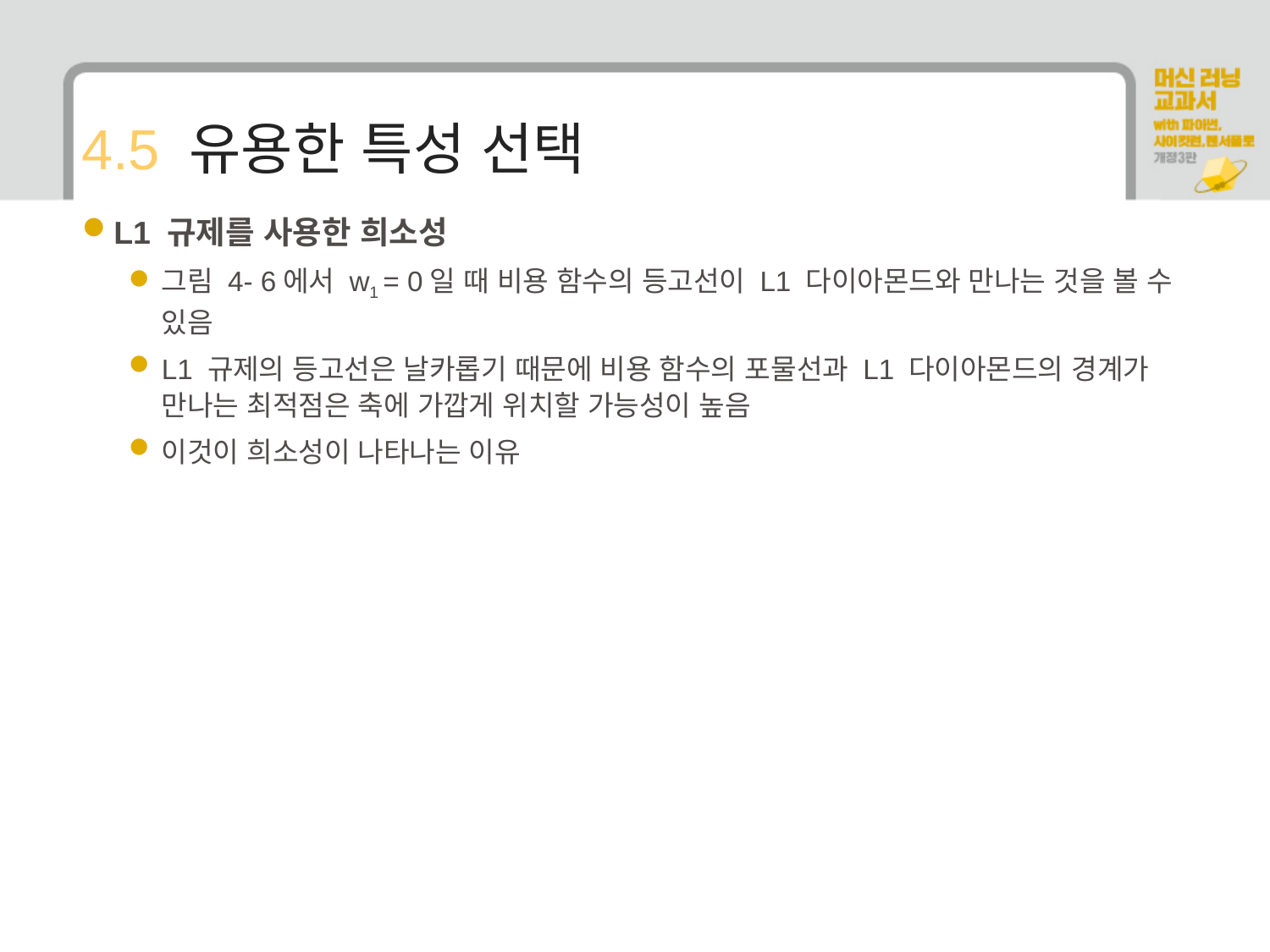

# 4.5 유용한 특성 선택
L1 규제를 사용한 희소성
그림 4- 6에서 w1 = 0일 때 비용 함수의 등고선이 L1 다이아몬드와 만나는 것을 볼 수 있음
L1 규제의 등고선은 날카롭기 때문에 비용 함수의 포물선과 L1 다이아몬드의 경계가 만나는 최적점은 축에 가깝게 위치할 가능성이 높음
이것이 희소성이 나타나는 이유